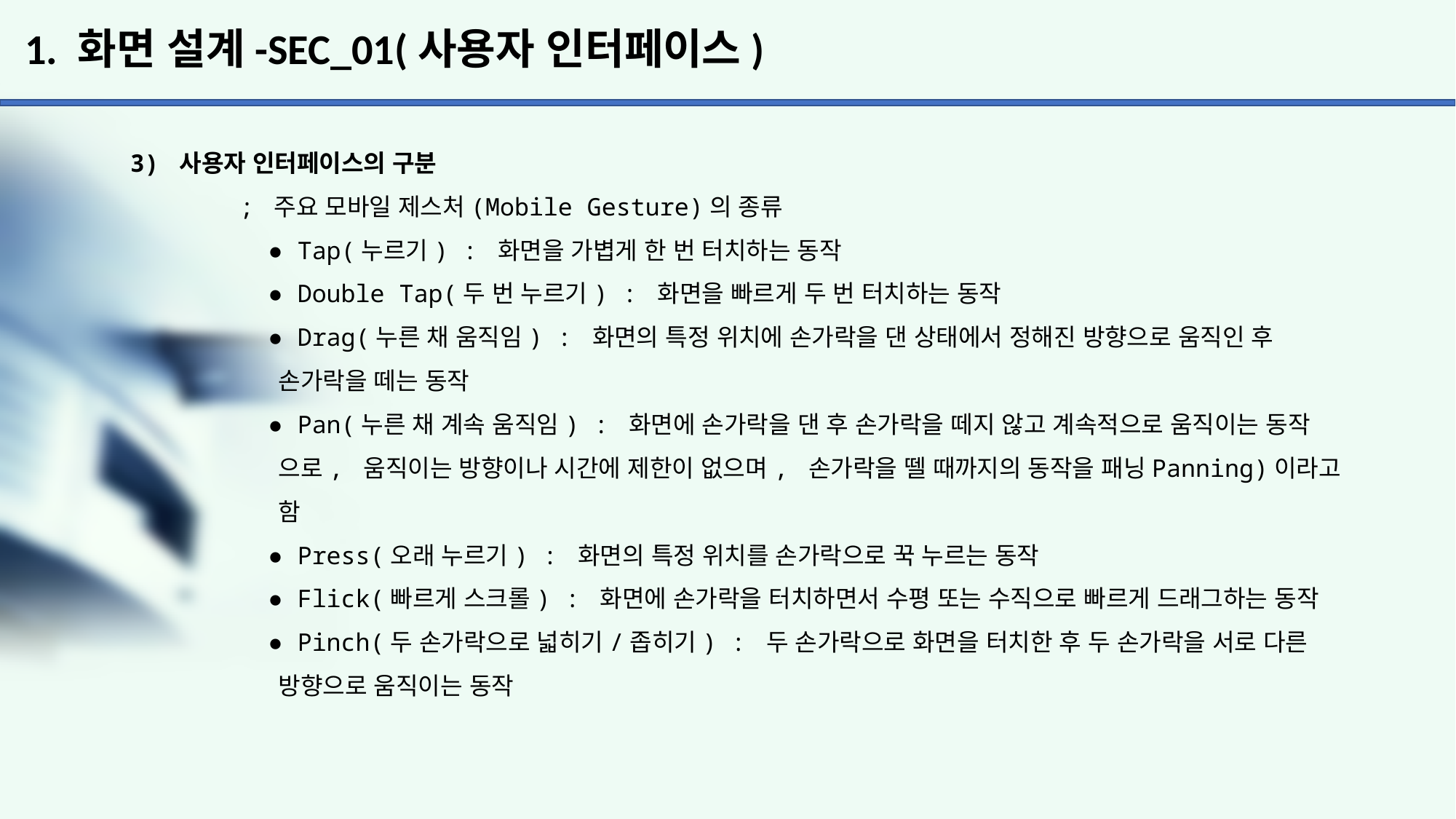

# 1. 화면 설계-SEC_01(사용자 인터페이스)
3) 사용자 인터페이스의 구분
	; 주요 모바일 제스처(Mobile Gesture)의 종류
	  ● Tap(누르기) : 화면을 가볍게 한 번 터치하는 동작
	  ● Double Tap(두 번 누르기) : 화면을 빠르게 두 번 터치하는 동작
	  ● Drag(누른 채 움직임) : 화면의 특정 위치에 손가락을 댄 상태에서 정해진 방향으로 움직인 후
	     손가락을 떼는 동작
	  ● Pan(누른 채 계속 움직임) : 화면에 손가락을 댄 후 손가락을 떼지 않고 계속적으로 움직이는 동작
	     으로, 움직이는 방향이나 시간에 제한이 없으며, 손가락을 뗄 때까지의 동작을 패닝Panning)이라고
	     함
	  ● Press(오래 누르기) : 화면의 특정 위치를 손가락으로 꾹 누르는 동작
	  ● Flick(빠르게 스크롤) : 화면에 손가락을 터치하면서 수평 또는 수직으로 빠르게 드래그하는 동작
	  ● Pinch(두 손가락으로 넓히기/좁히기) : 두 손가락으로 화면을 터치한 후 두 손가락을 서로 다른
	     방향으로 움직이는 동작